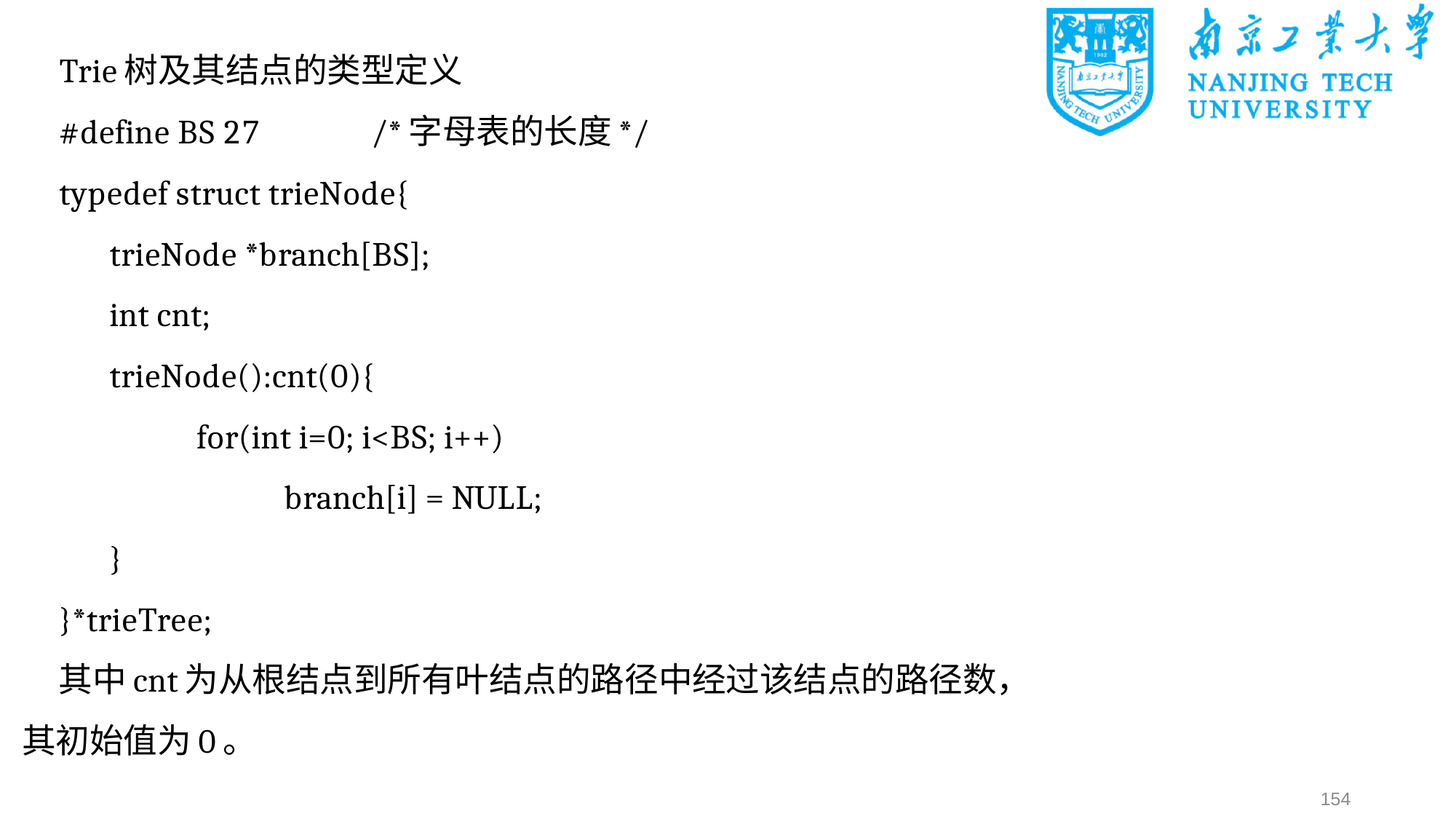

Trie树及其结点的类型定义
#define BS 27		/*字母表的长度*/
typedef struct trieNode{
	trieNode *branch[BS];
	int cnt;
	trieNode():cnt(0){
		for(int i=0; i<BS; i++)
			branch[i] = NULL;
	}
}*trieTree;
其中cnt为从根结点到所有叶结点的路径中经过该结点的路径数，其初始值为0。
154